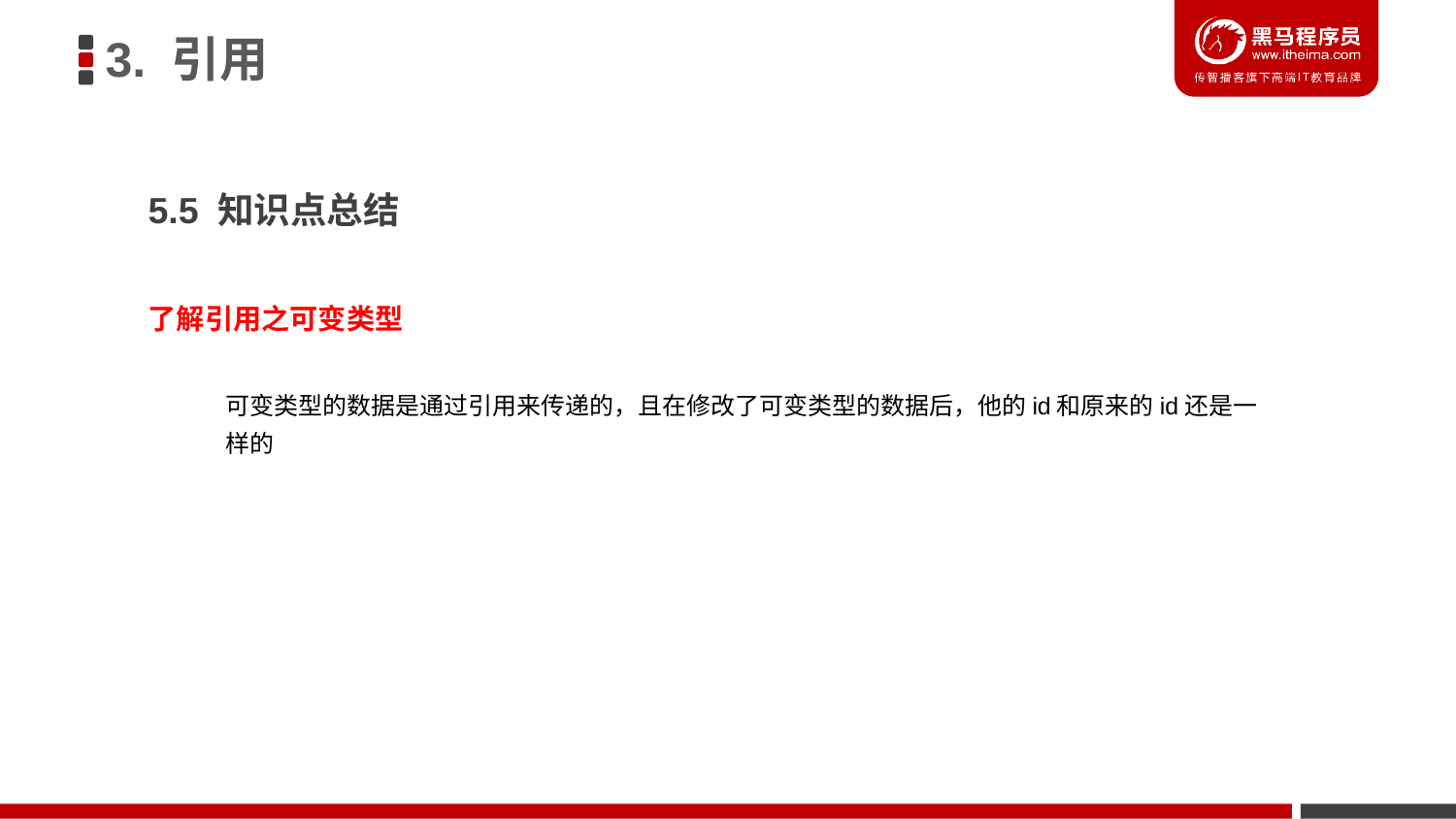

3. 引用
5.5 知识点总结
了解引用之可变类型
可变类型的数据是通过引用来传递的，且在修改了可变类型的数据后，他的id和原来的id还是一样的